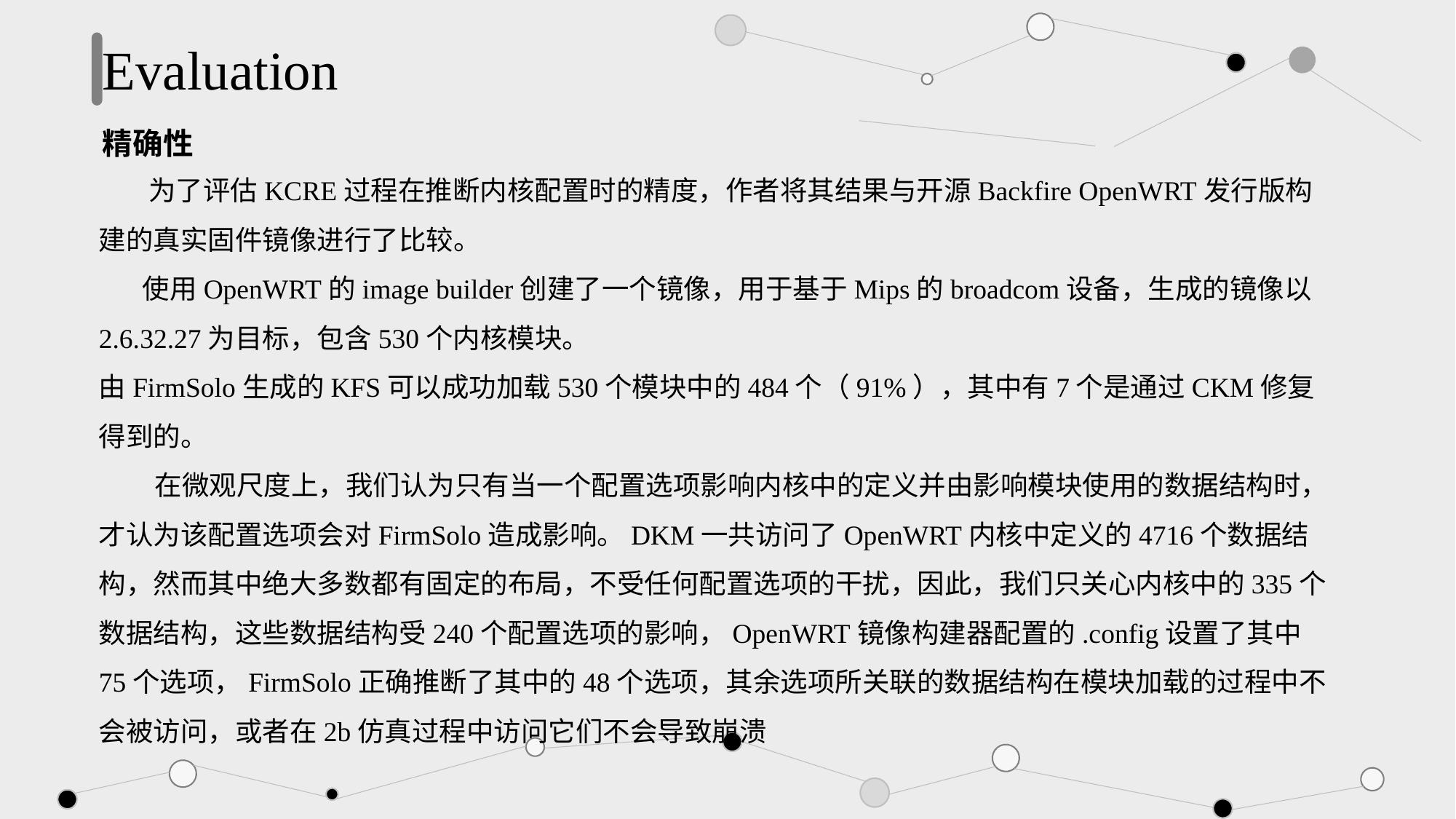

Evaluation

精确性
       为了评估KCRE过程在推断内核配置时的精度，作者将其结果与开源Backfire OpenWRT发行版构建的真实固件镜像进行了比较。
      使用OpenWRT的image builder创建了一个镜像，用于基于Mips的broadcom设备，生成的镜像以2.6.32.27为目标，包含530个内核模块。
由FirmSolo生成的KFS可以成功加载530个模块中的484个（91%），其中有7个是通过CKM修复得到的。
        在微观尺度上，我们认为只有当一个配置选项影响内核中的定义并由影响模块使用的数据结构时，才认为该配置选项会对FirmSolo造成影响。DKM一共访问了OpenWRT内核中定义的4716个数据结构，然而其中绝大多数都有固定的布局，不受任何配置选项的干扰，因此，我们只关心内核中的335个数据结构，这些数据结构受240个配置选项的影响，OpenWRT镜像构建器配置的.config设置了其中75个选项，FirmSolo正确推断了其中的48个选项，其余选项所关联的数据结构在模块加载的过程中不会被访问，或者在2b仿真过程中访问它们不会导致崩溃